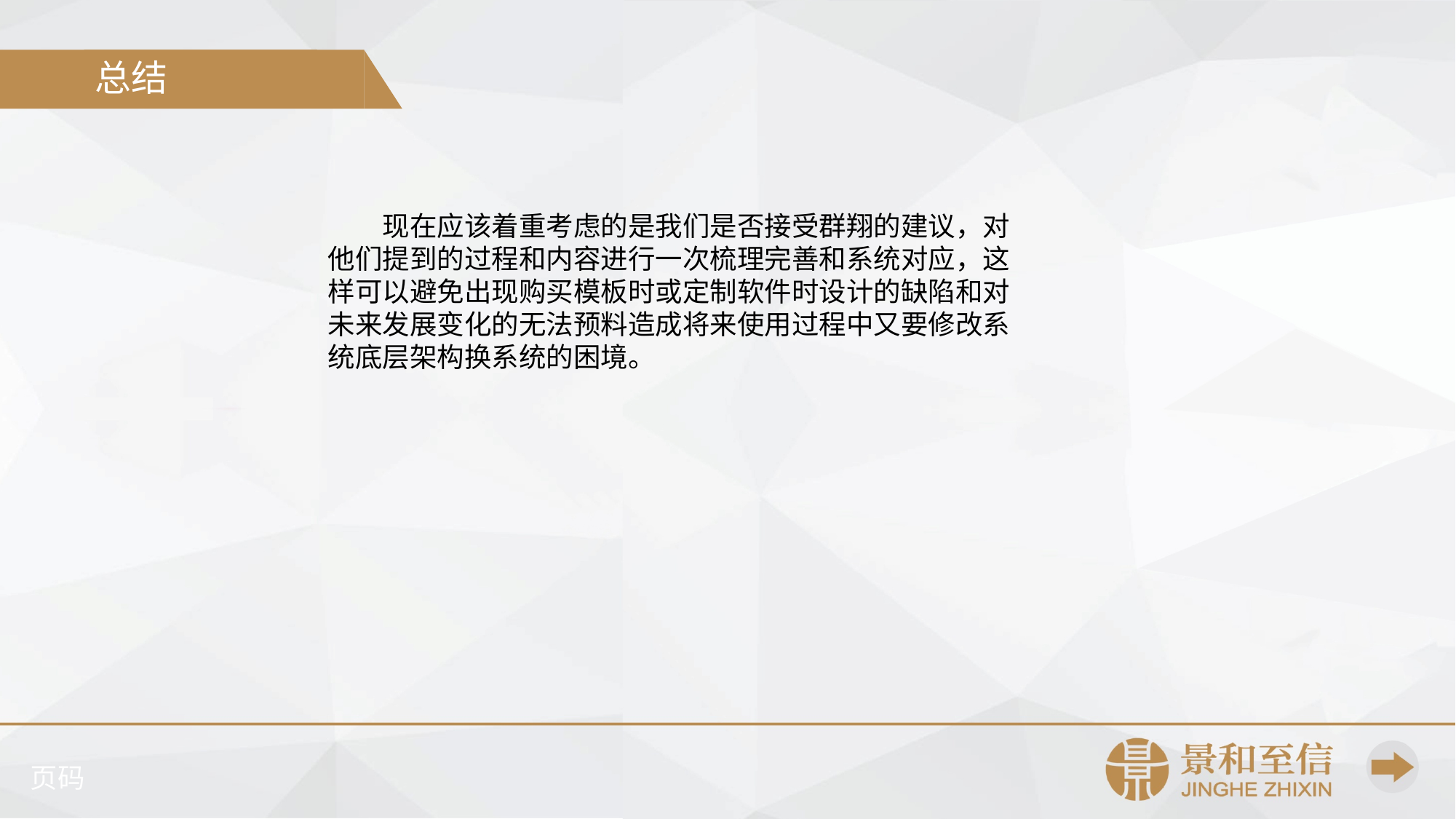

总结
现在应该着重考虑的是我们是否接受群翔的建议，对他们提到的过程和内容进行一次梳理完善和系统对应，这样可以避免出现购买模板时或定制软件时设计的缺陷和对未来发展变化的无法预料造成将来使用过程中又要修改系统底层架构换系统的困境。
页码